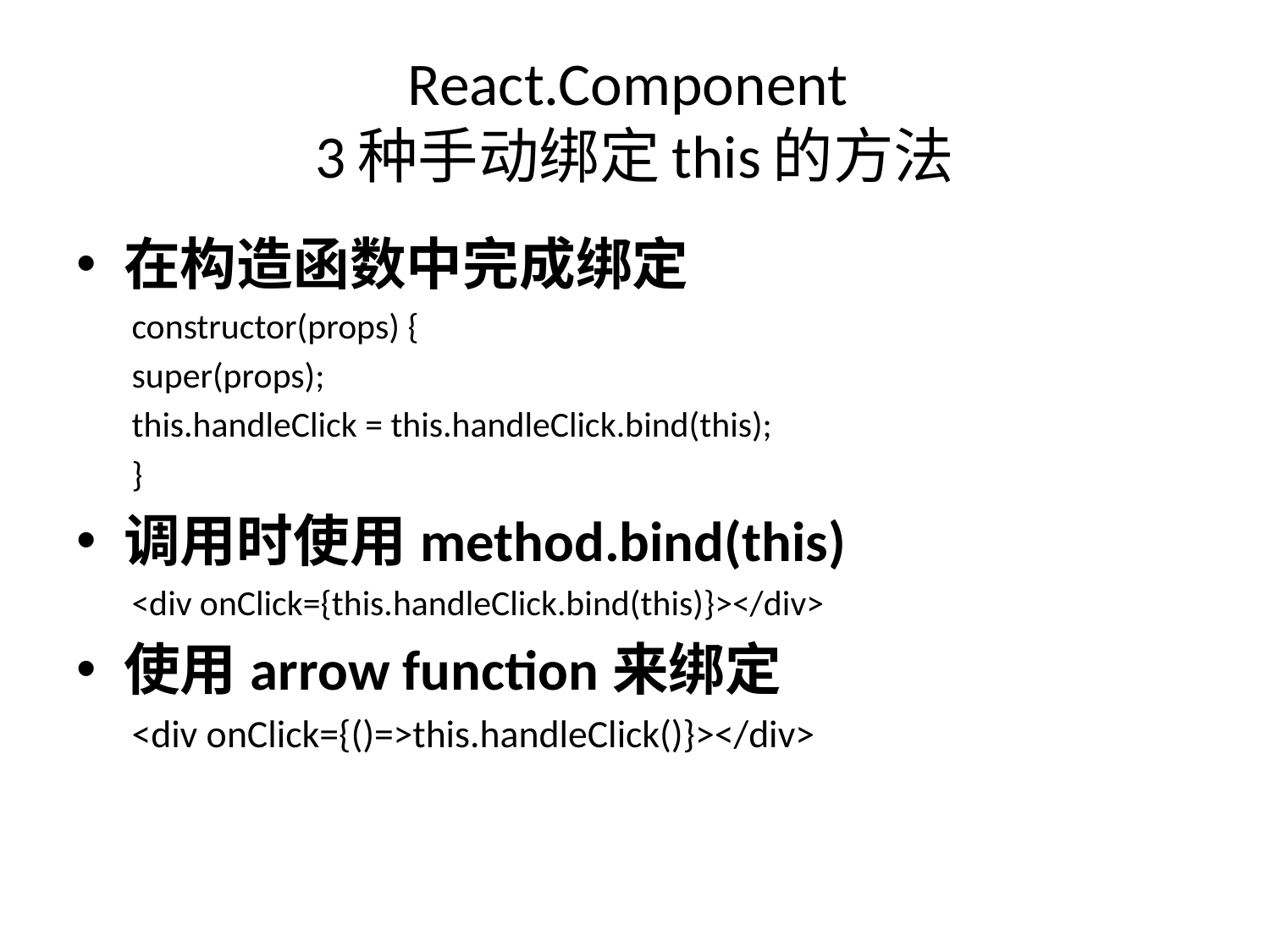

# React.Component 3种手动绑定this的方法
在构造函数中完成绑定
constructor(props) {
super(props);
this.handleClick = this.handleClick.bind(this);
}
调用时使用method.bind(this)
<div onClick={this.handleClick.bind(this)}></div>
使用arrow function来绑定
<div onClick={()=>this.handleClick()}></div>